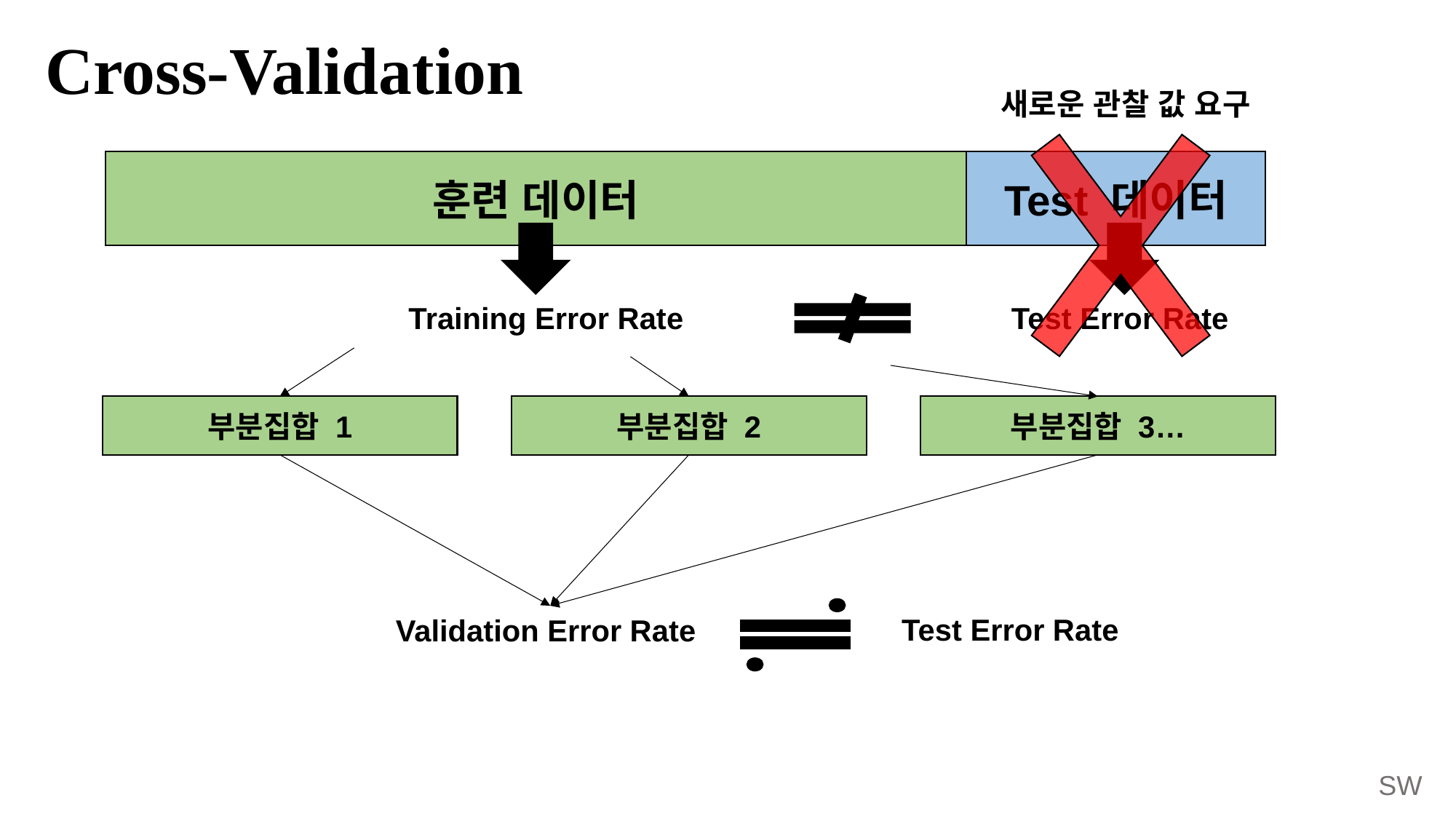

# Cross-Validation

새로운 관찰 값 요구
훈련 데이터
Test 데이터

Training Error Rate

Test Error Rate
부분집합 2
부분집합 3…
부분집합 1

Test Error Rate
Validation Error Rate